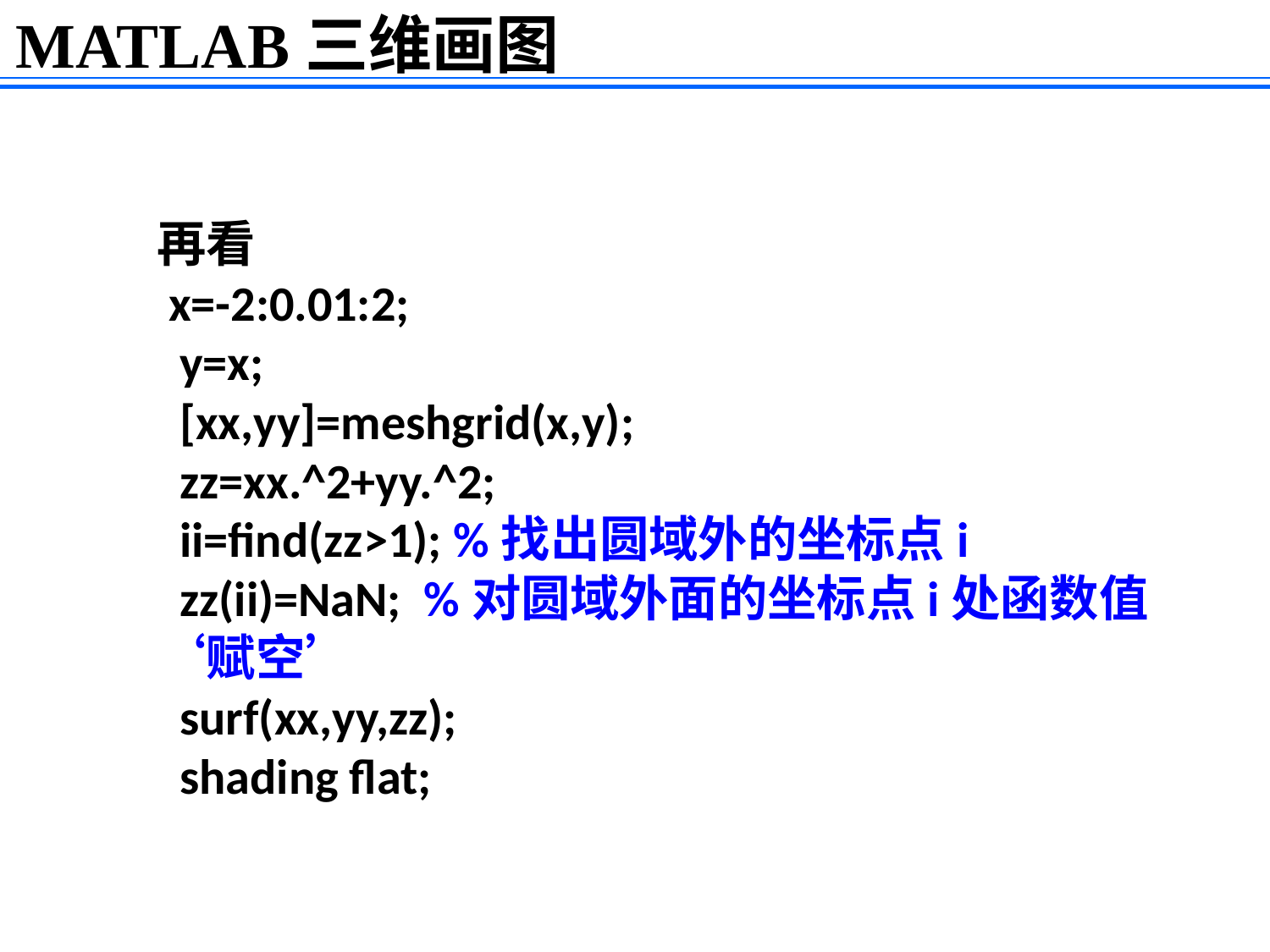

MATLAB三维画图

再看
 x=-2:0.01:2;
  y=x;
  [xx,yy]=meshgrid(x,y);
  zz=xx.^2+yy.^2;
  ii=find(zz>1); %找出圆域外的坐标点i
  zz(ii)=NaN;  %对圆域外面的坐标点i处函数值‘赋空’
  surf(xx,yy,zz);
  shading flat;